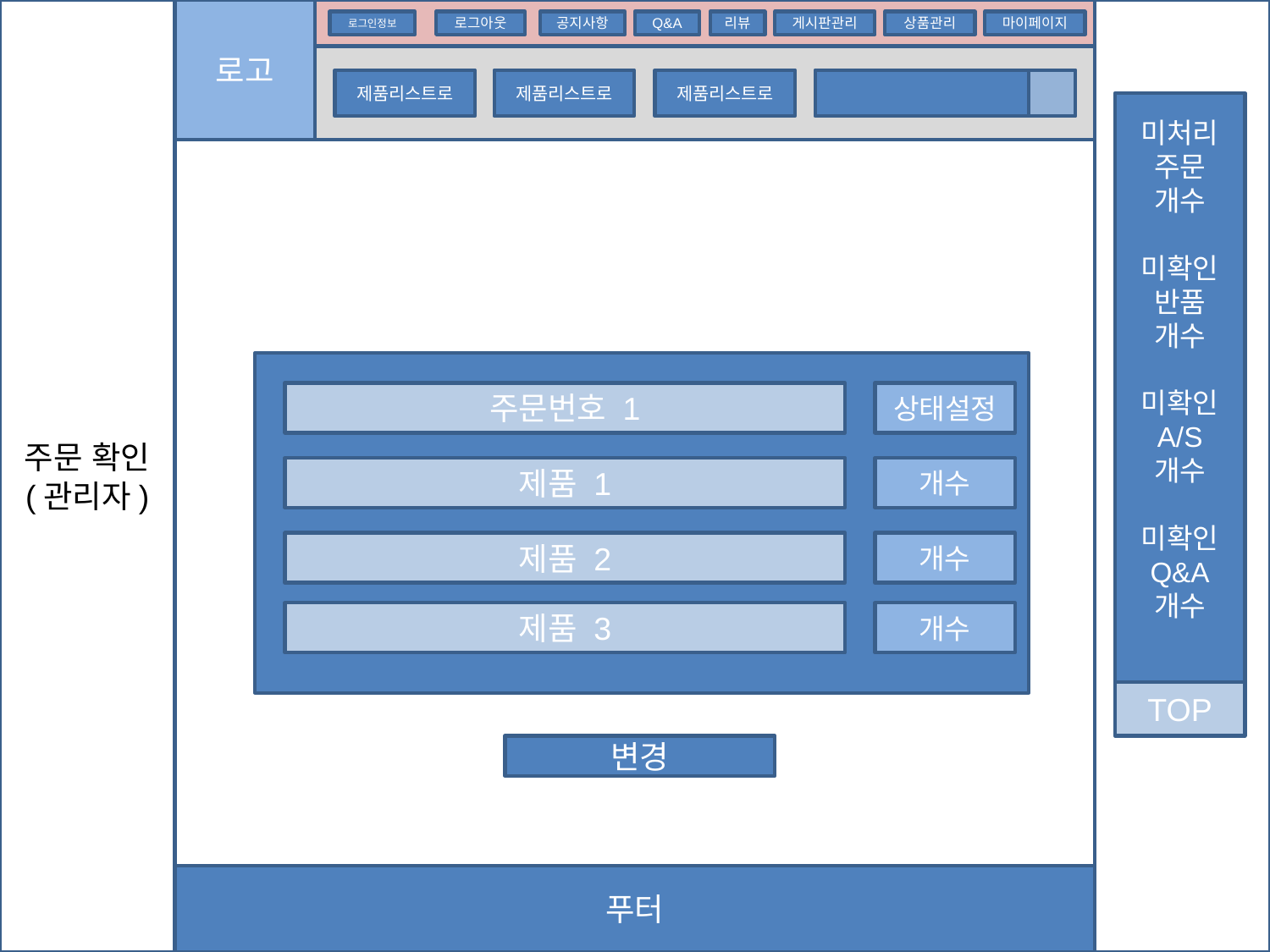

주문 확인
(관리자)

로고

제품리스트로
제품리스트로
제품리스트로

로그인정보
로그아웃
공지사항
Q&A
리뷰
게시판관리
상품관리
마이페이지

미처리 주문
개수

미확인 반품
개수

미확인 A/S
개수

미확인 Q&A
개수

TOP

주문번호 1
상태설정
제품 1
개수
제품 2
개수
제품 3
개수
변경
푸터